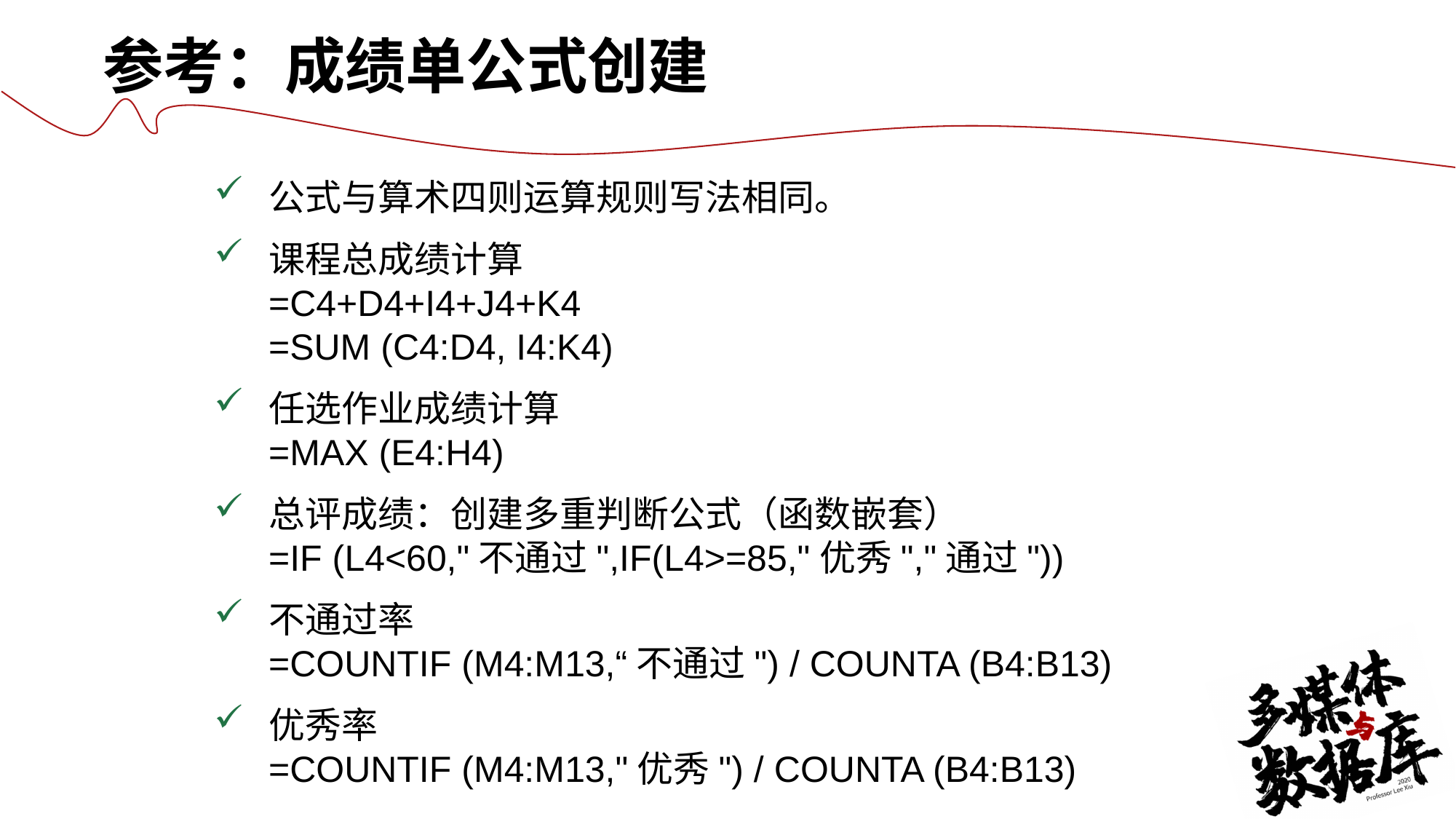

参考：成绩单公式创建
公式与算术四则运算规则写法相同。
课程总成绩计算
=C4+D4+I4+J4+K4
=SUM (C4:D4, I4:K4)
任选作业成绩计算
=MAX (E4:H4)
总评成绩：创建多重判断公式（函数嵌套）
=IF (L4<60,"不通过",IF(L4>=85,"优秀","通过"))
不通过率
=COUNTIF (M4:M13,“不通过") / COUNTA (B4:B13)
优秀率
=COUNTIF (M4:M13,"优秀") / COUNTA (B4:B13)